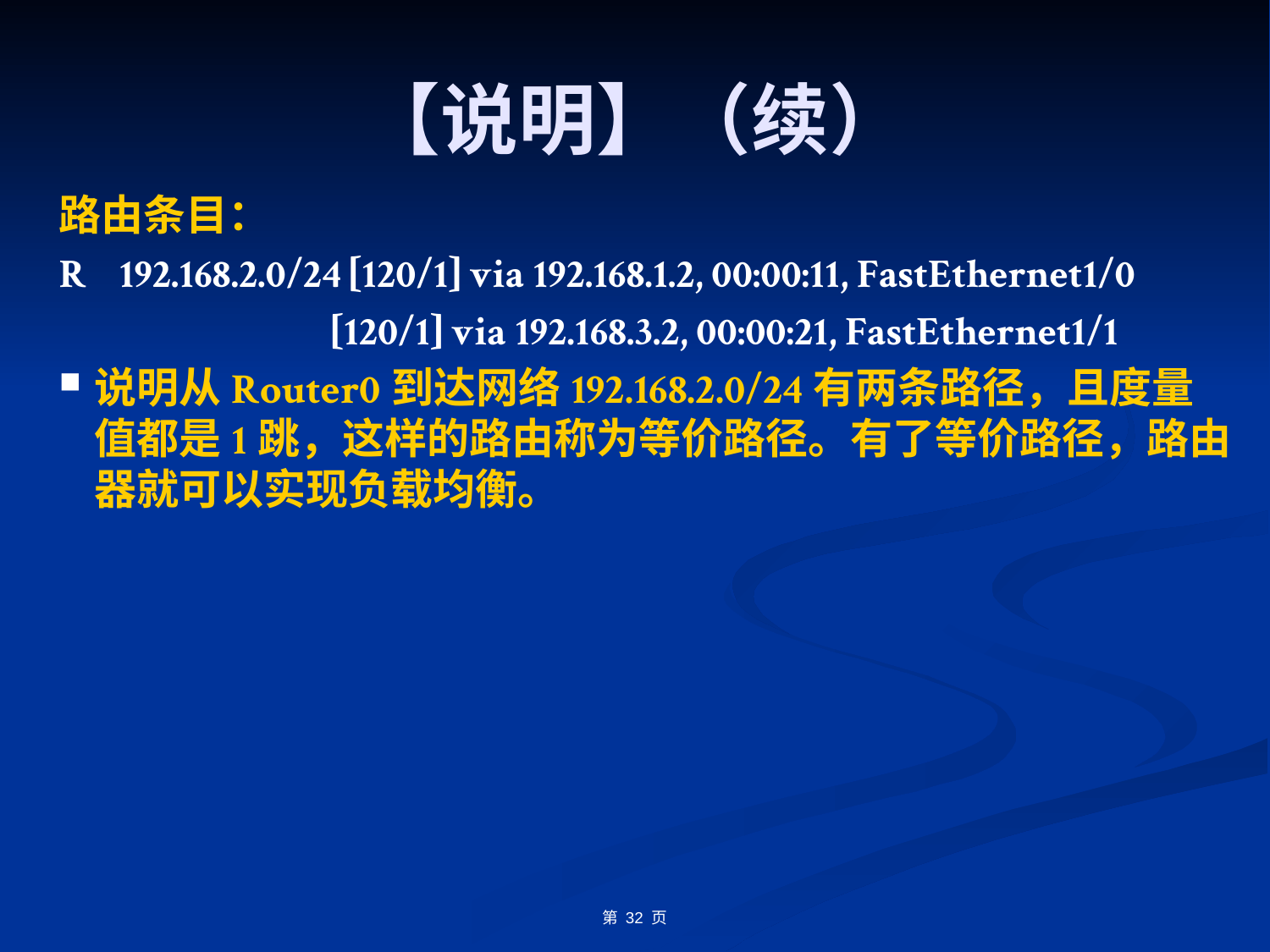

# 【说明】（续）
路由条目：
R    192.168.2.0/24 [120/1] via 192.168.1.2, 00:00:11, FastEthernet1/0
                                 [120/1] via 192.168.3.2, 00:00:21, FastEthernet1/1
说明从Router0到达网络192.168.2.0/24有两条路径，且度量值都是1跳，这样的路由称为等价路径。有了等价路径，路由器就可以实现负载均衡。
第 32 页